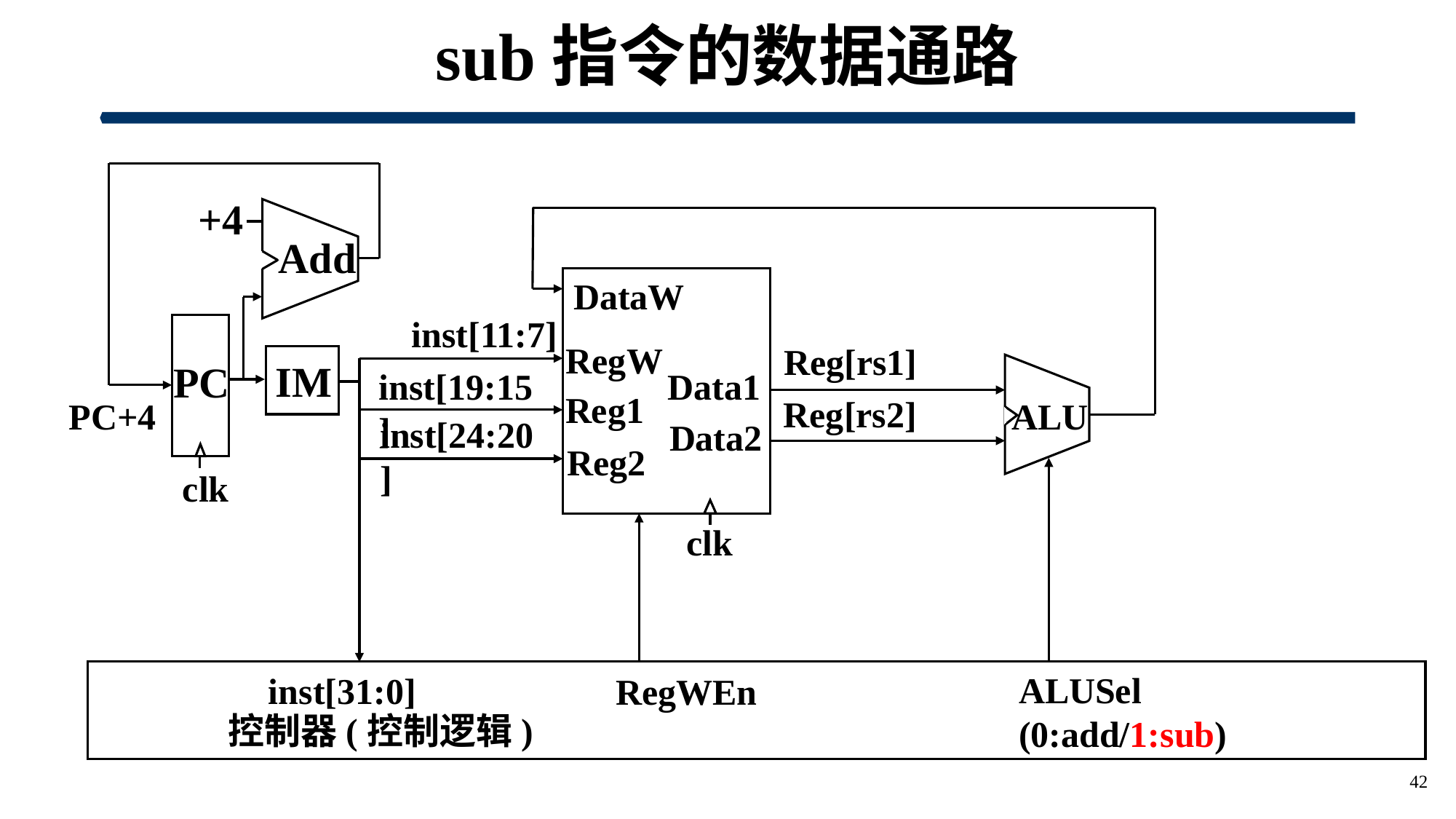

# sub指令的数据通路

+4

Add
DataW

RegW
Data1
Reg1
Data2
Reg2

inst[11:7]

PC

clk
Reg[rs1]

IM

ALU
inst[19:15]
Reg[rs2]
PC+4
inst[24:20]
clk

ALUSel
(0:add/1:sub)
inst[31:0]
RegWEn
控制器(控制逻辑)
42